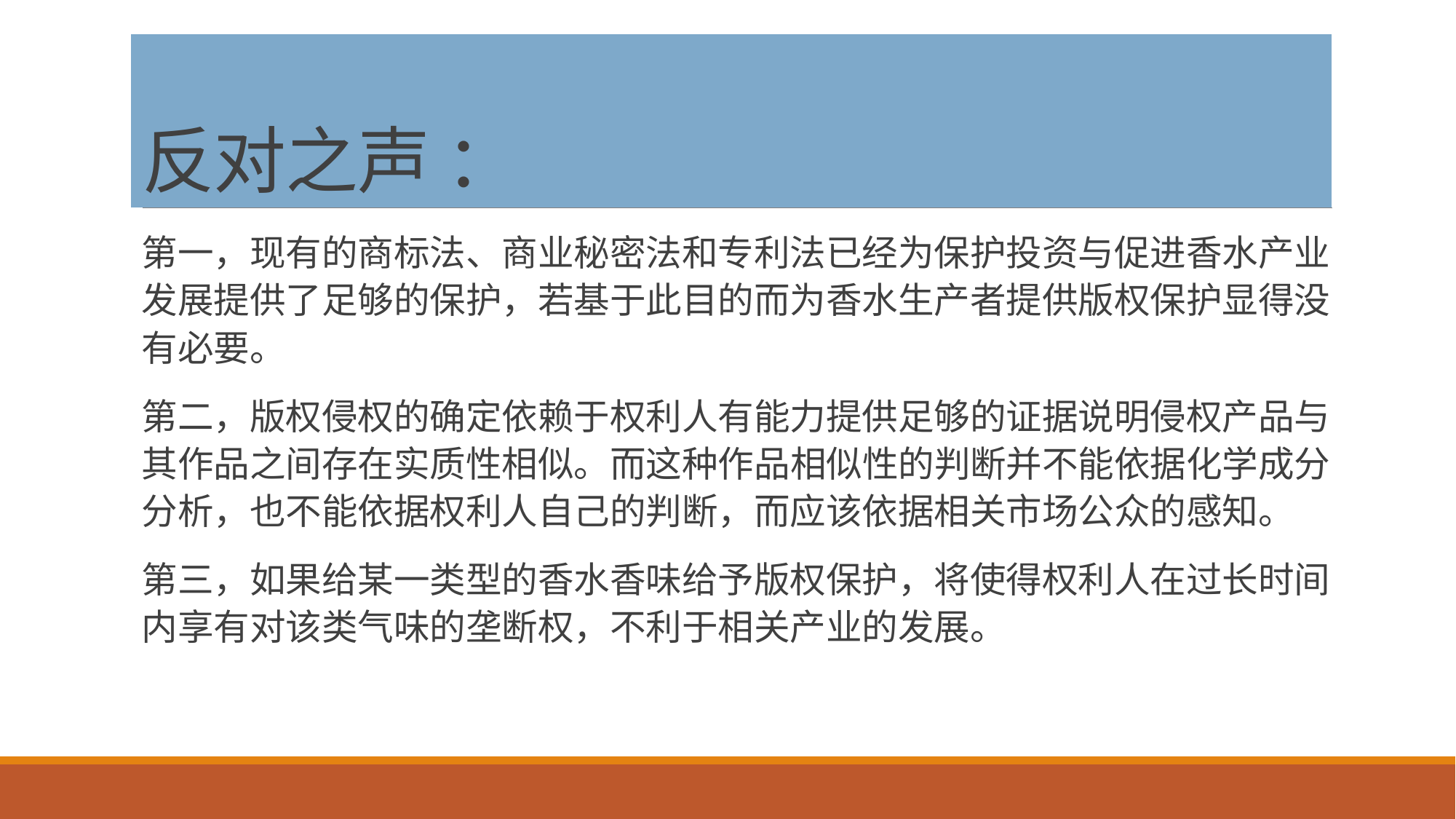

# 反对之声 ：
第一，现有的商标法、商业秘密法和专利法已经为保护投资与促进香水产业发展提供了足够的保护，若基于此目的而为香水生产者提供版权保护显得没有必要。
第二，版权侵权的确定依赖于权利人有能力提供足够的证据说明侵权产品与其作品之间存在实质性相似。而这种作品相似性的判断并不能依据化学成分分析，也不能依据权利人自己的判断，而应该依据相关市场公众的感知。
第三，如果给某一类型的香水香味给予版权保护，将使得权利人在过长时间内享有对该类气味的垄断权，不利于相关产业的发展。